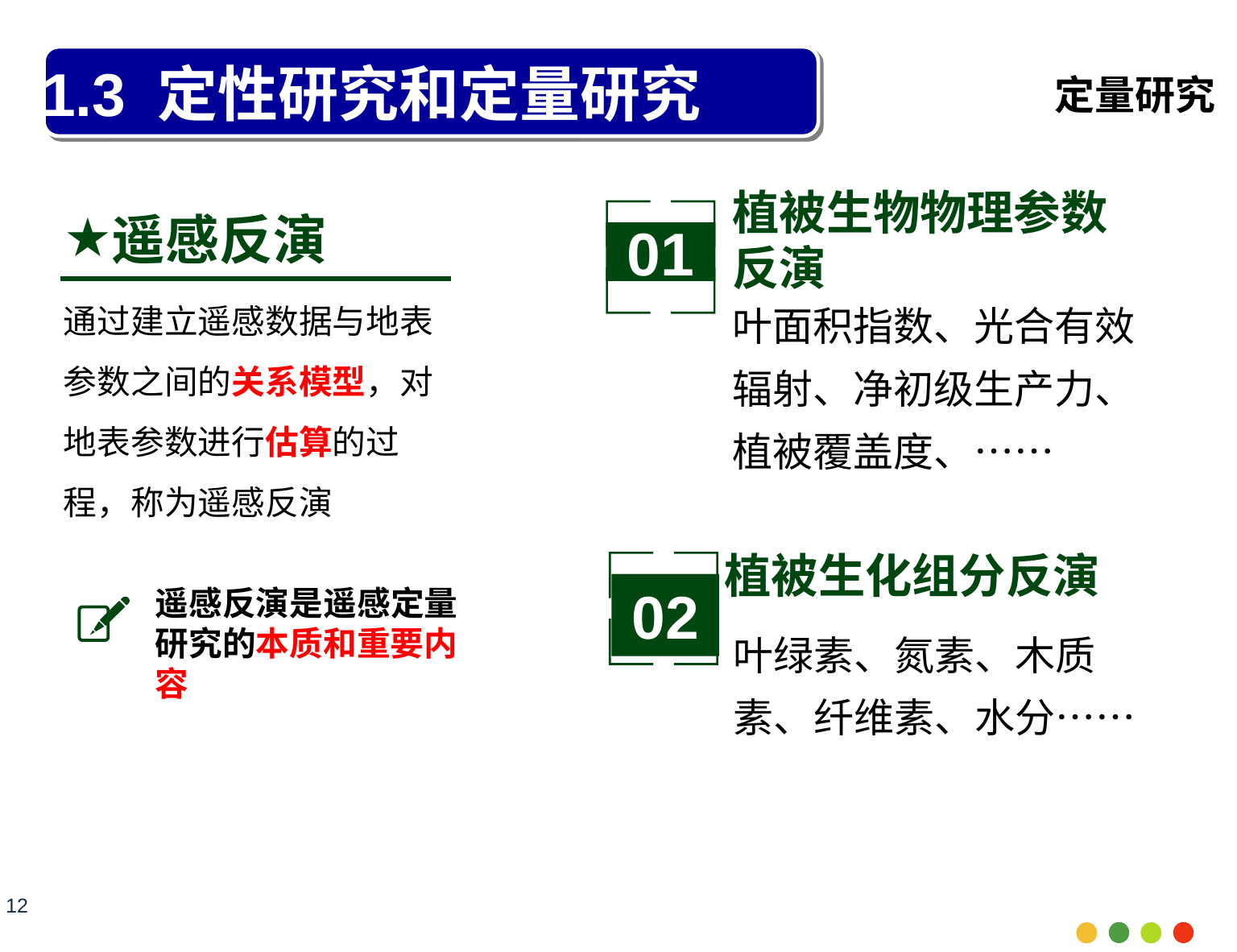

1.3 定性研究和定量研究
定量研究
遥感反演
植被生物物理参数反演

01
通过建立遥感数据与地表参数之间的关系模型，对地表参数进行估算的过程，称为遥感反演
叶面积指数、光合有效辐射、净初级生产力、植被覆盖度、……
植被生化组分反演

02

遥感反演是遥感定量研究的本质和重要内容
叶绿素、氮素、木质素、纤维素、水分……